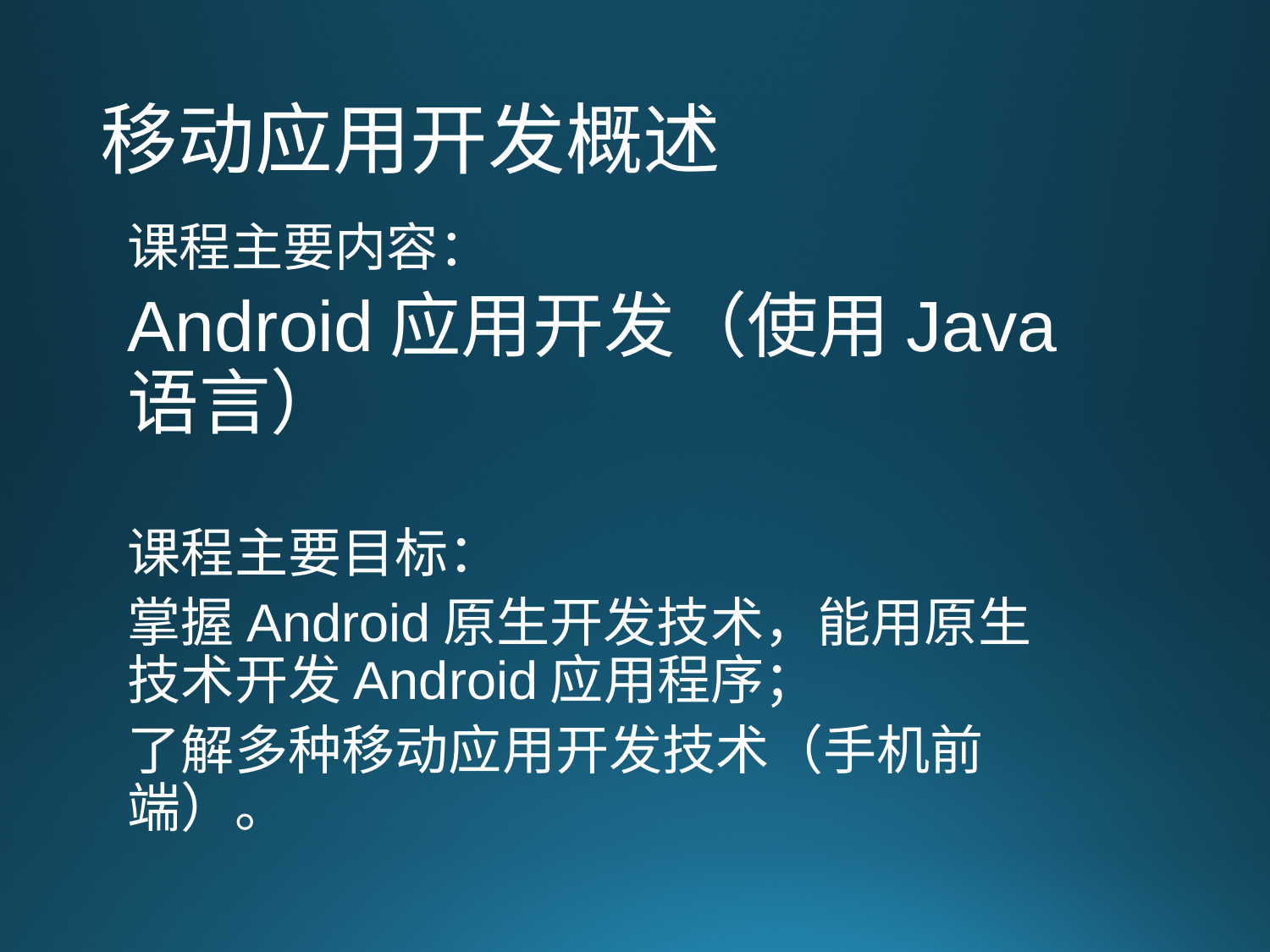

# 移动应用开发概述
课程主要内容：
Android应用开发（使用Java语言）

课程主要目标：
掌握Android原生开发技术，能用原生技术开发Android应用程序；
了解多种移动应用开发技术（手机前端）。